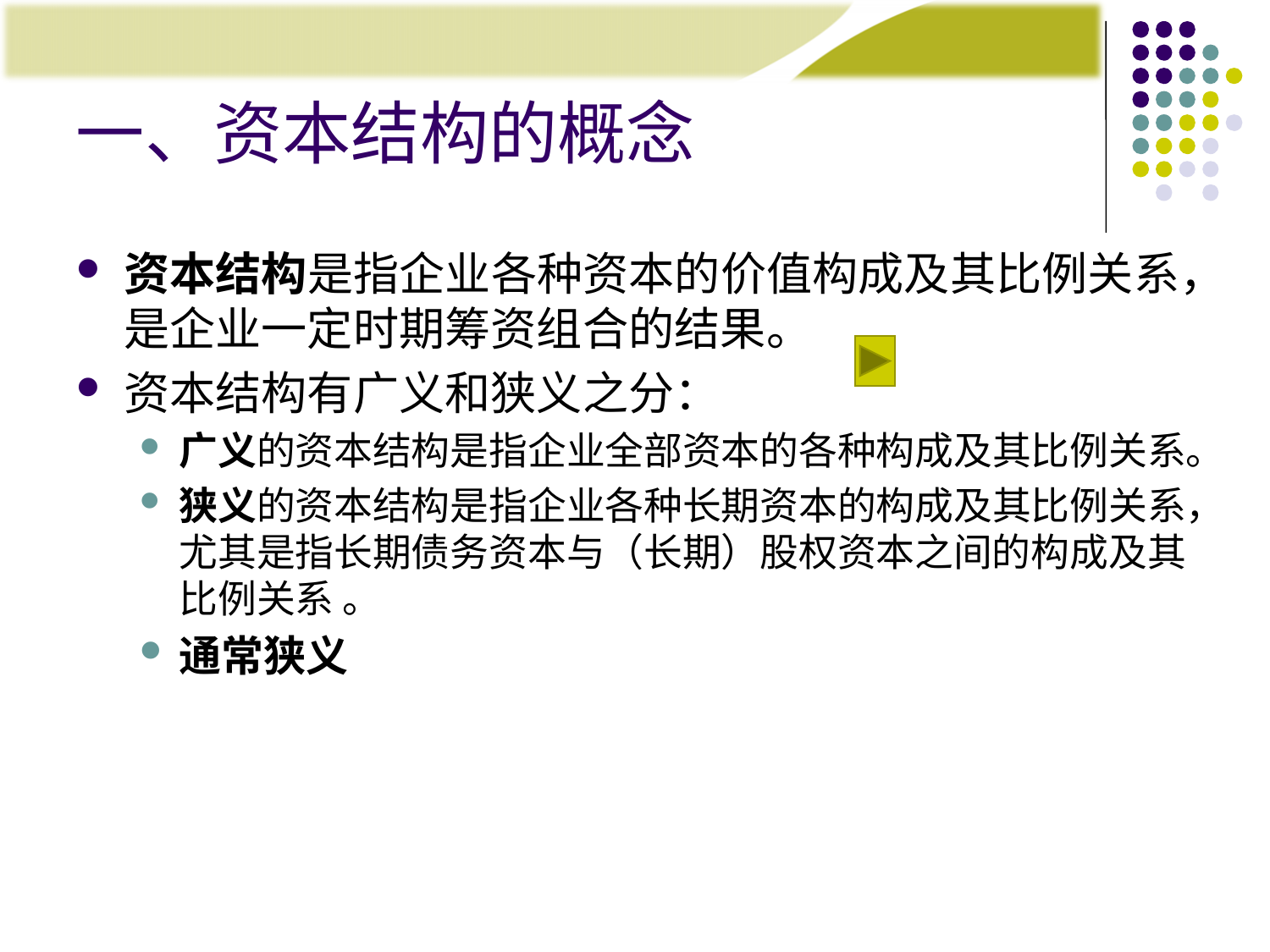

# 一、资本结构的概念
资本结构是指企业各种资本的价值构成及其比例关系，是企业一定时期筹资组合的结果。
资本结构有广义和狭义之分：
广义的资本结构是指企业全部资本的各种构成及其比例关系。
狭义的资本结构是指企业各种长期资本的构成及其比例关系，尤其是指长期债务资本与（长期）股权资本之间的构成及其比例关系 。
通常狭义